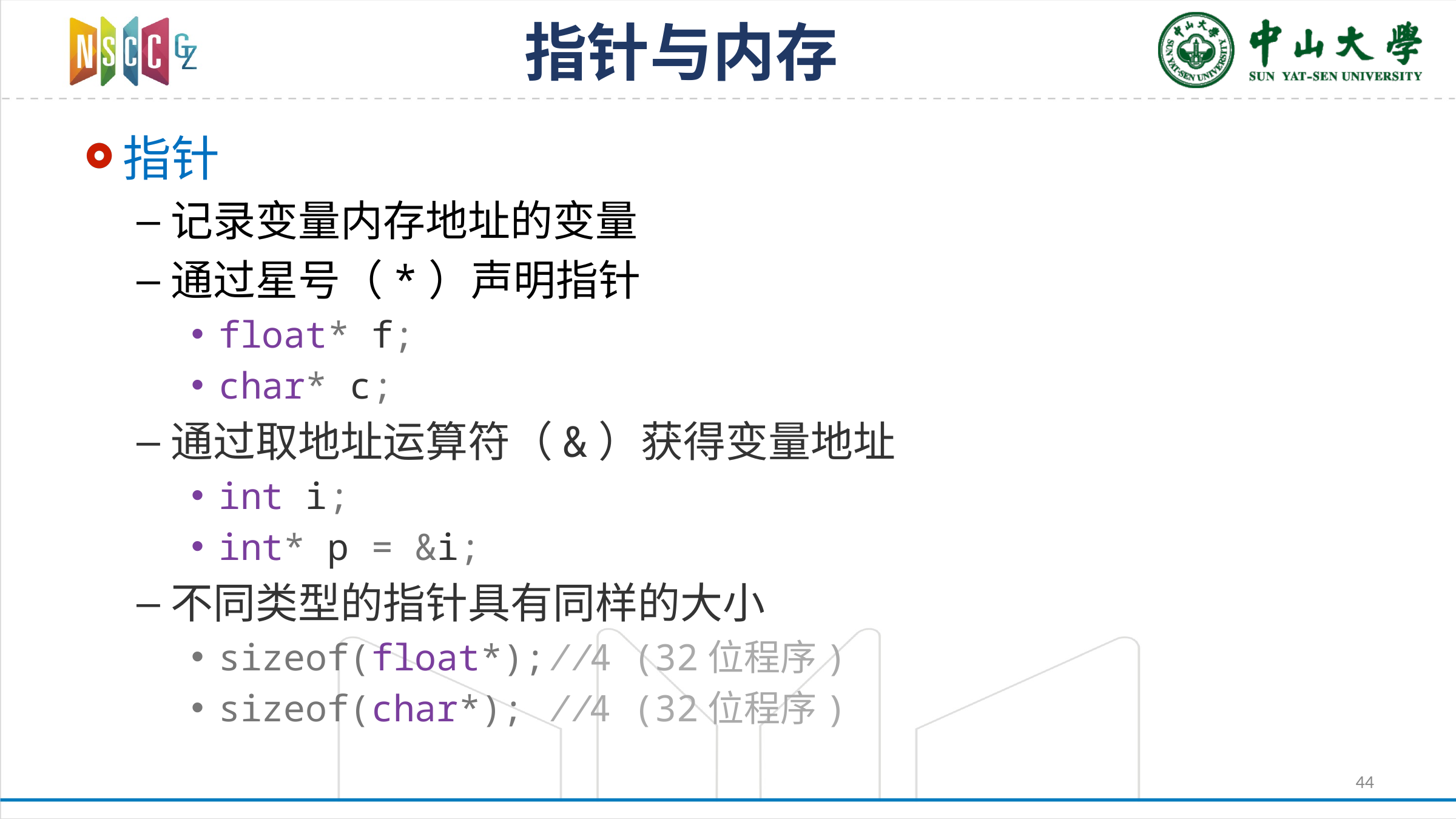

# 指针与内存
指针
记录变量内存地址的变量
通过星号（*）声明指针
float* f;
char* c;
通过取地址运算符（&）获得变量地址
int i;
int* p = &i;
不同类型的指针具有同样的大小
sizeof(float*);//4 (32位程序)
sizeof(char*); //4 (32位程序)

44